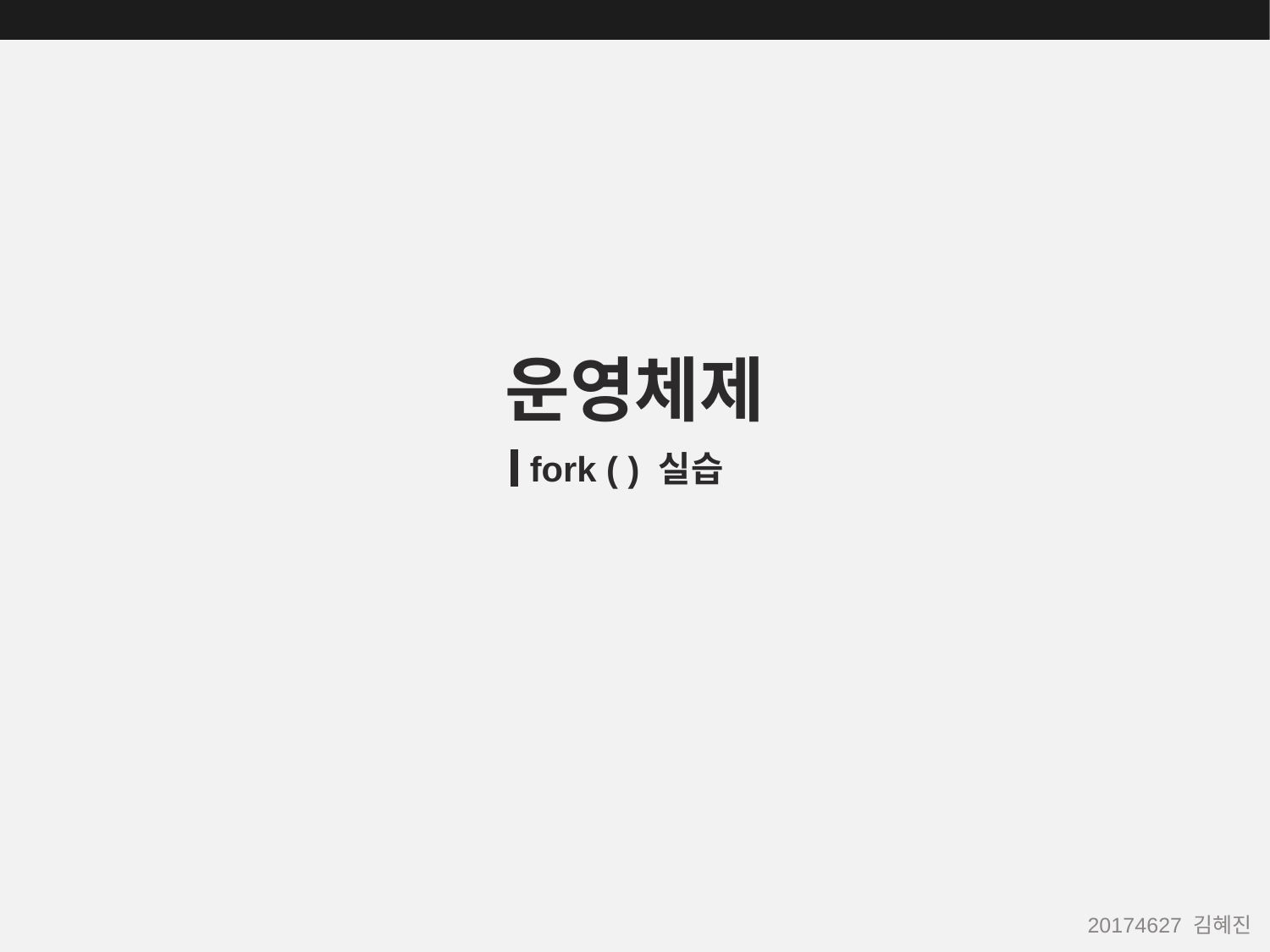

운영체제
fork ( ) 실습

20174627 김혜진